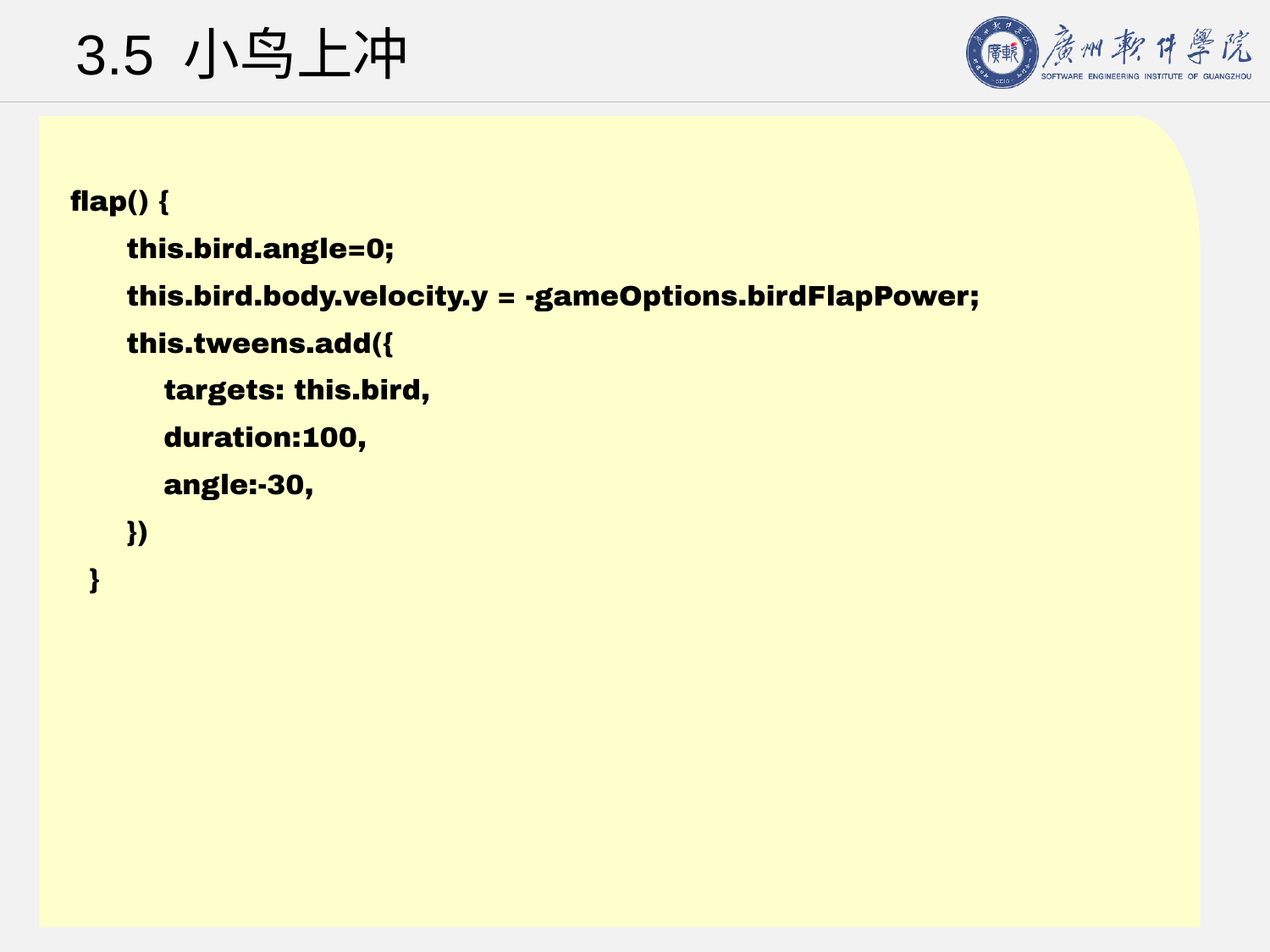

# 3.5 小鸟上冲

  flap() {
        this.bird.angle=0;
        this.bird.body.velocity.y = -gameOptions.birdFlapPower;
        this.tweens.add({
            targets: this.bird,
            duration:100,
            angle:-30,
        })
    }